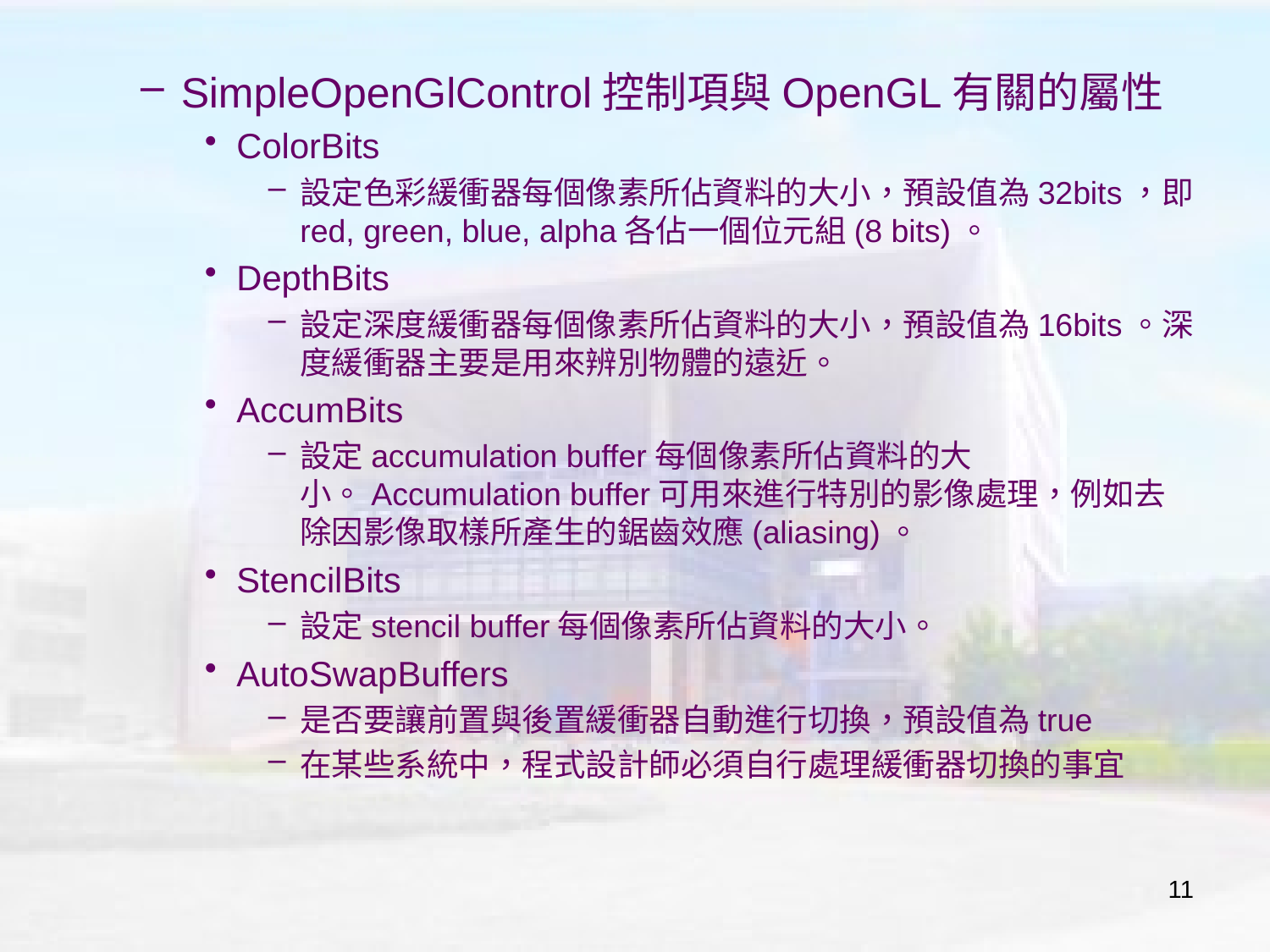

SimpleOpenGlControl控制項與OpenGL有關的屬性
ColorBits
設定色彩緩衝器每個像素所佔資料的大小，預設值為32bits，即red, green, blue, alpha各佔一個位元組(8 bits)。
DepthBits
設定深度緩衝器每個像素所佔資料的大小，預設值為16bits。深度緩衝器主要是用來辨別物體的遠近。
AccumBits
設定accumulation buffer每個像素所佔資料的大小。Accumulation buffer可用來進行特別的影像處理，例如去除因影像取樣所產生的鋸齒效應(aliasing)。
StencilBits
設定stencil buffer每個像素所佔資料的大小。
AutoSwapBuffers
是否要讓前置與後置緩衝器自動進行切換，預設值為true
在某些系統中，程式設計師必須自行處理緩衝器切換的事宜
11